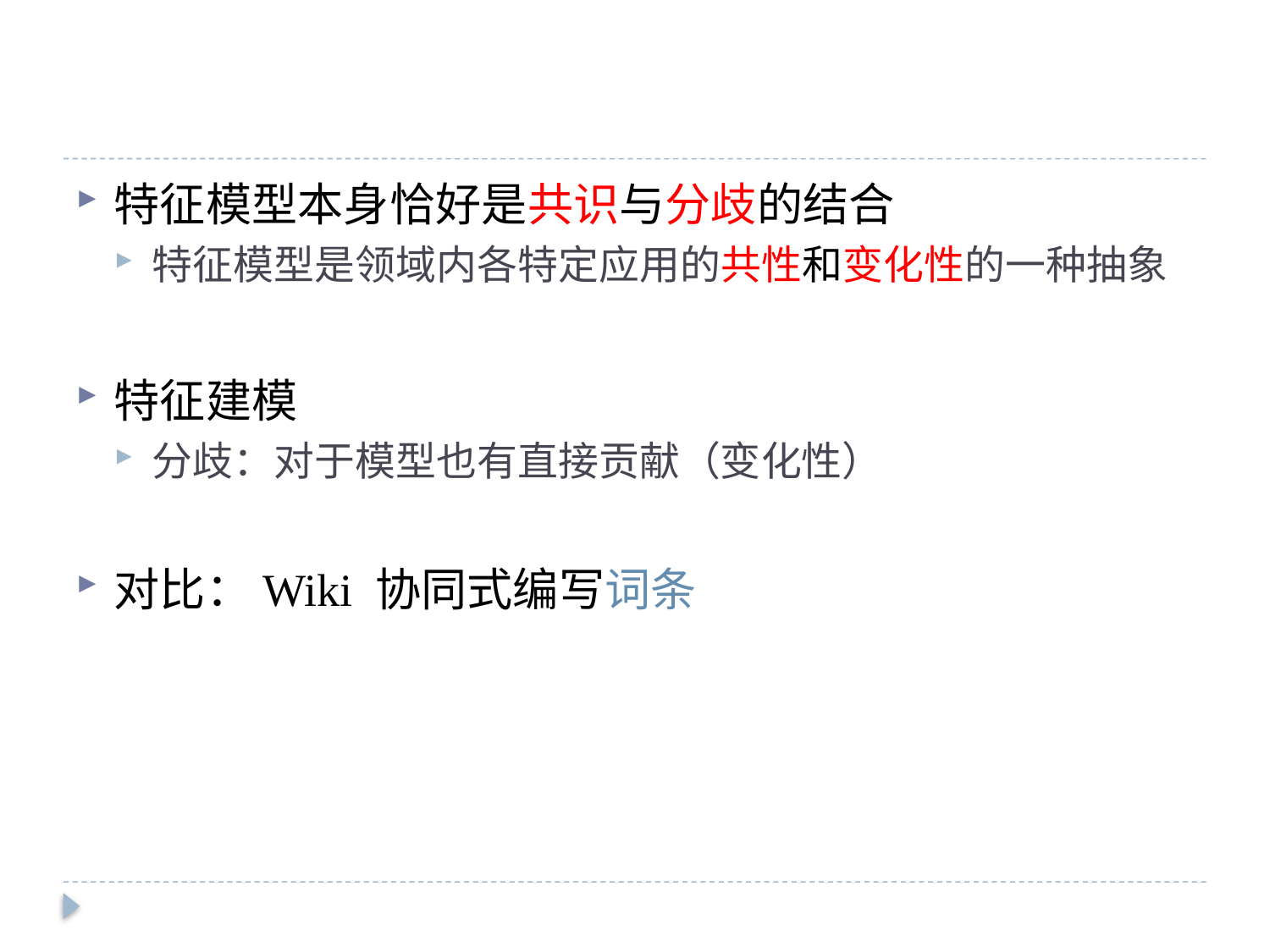

#
特征模型本身恰好是共识与分歧的结合
特征模型是领域内各特定应用的共性和变化性的一种抽象

特征建模
分歧：对于模型也有直接贡献（变化性）

对比：Wiki 协同式编写词条